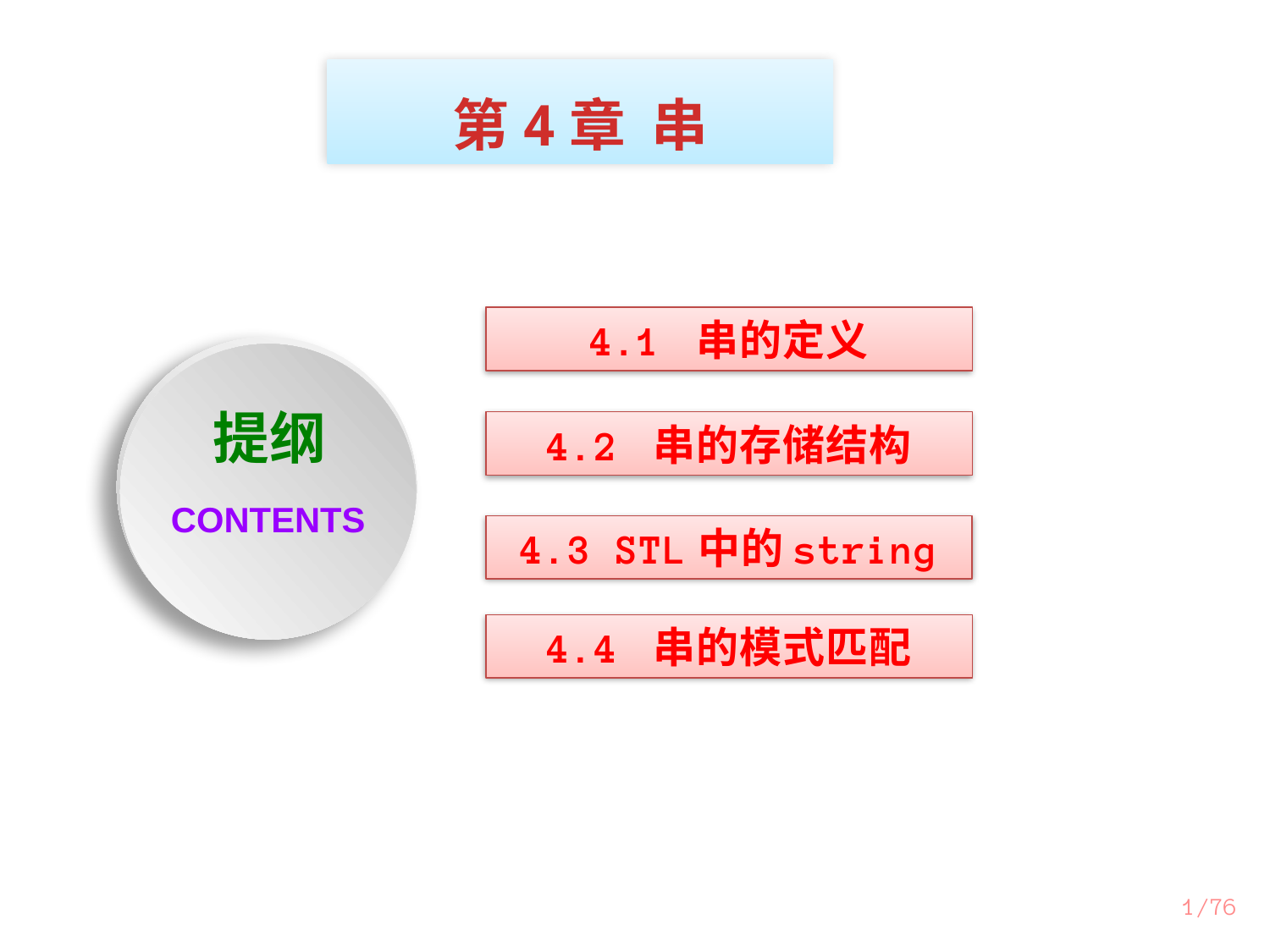

第4章  串
4.1 串的定义

提纲
4.2 串的存储结构
CONTENTS
4.3 STL中的string
4.4 串的模式匹配
1/76